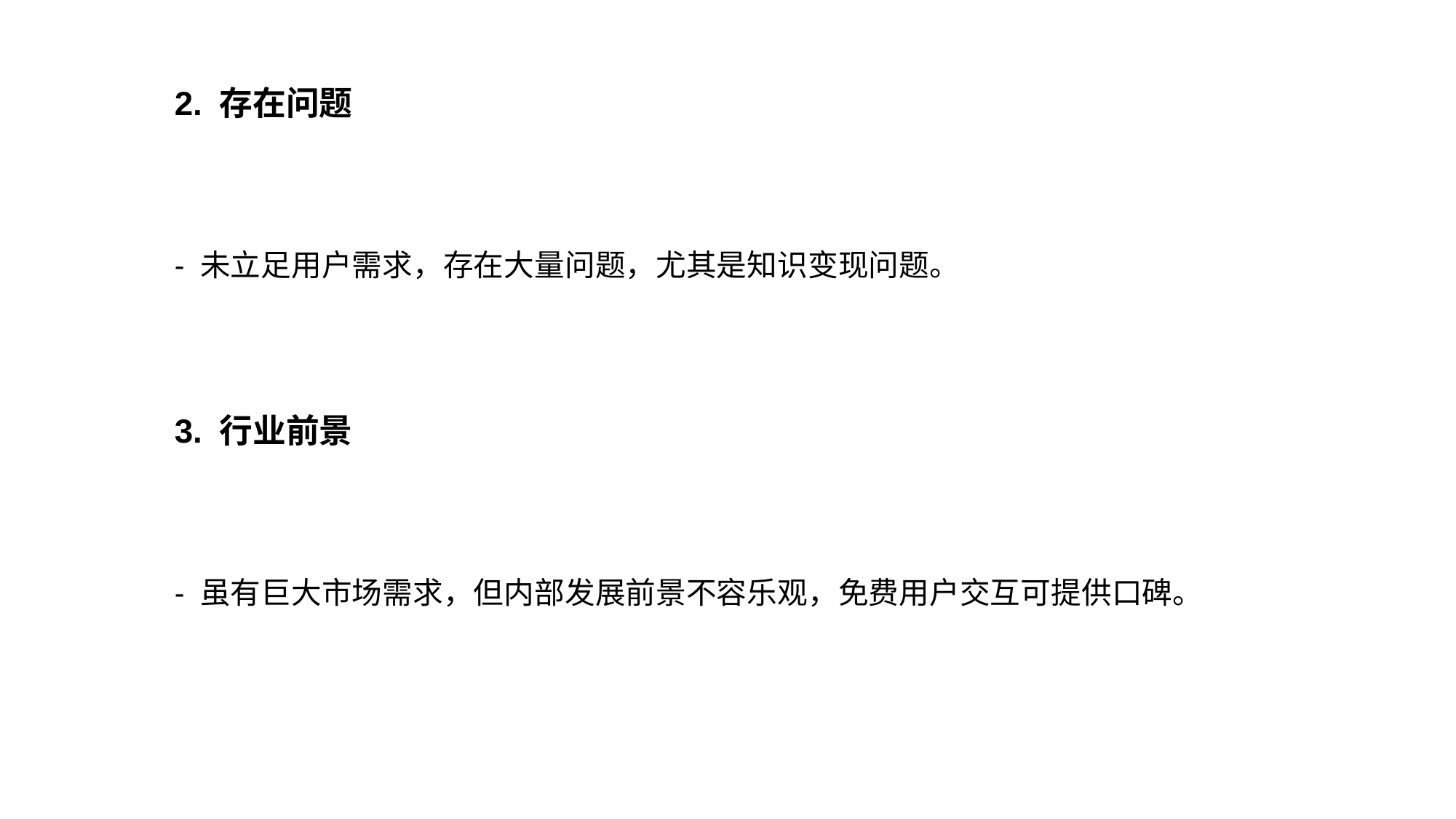

2. 存在问题

- 未立足用户需求，存在大量问题，尤其是知识变现问题。
3. 行业前景
- 虽有巨大市场需求，但内部发展前景不容乐观，免费用户交互可提供口碑。